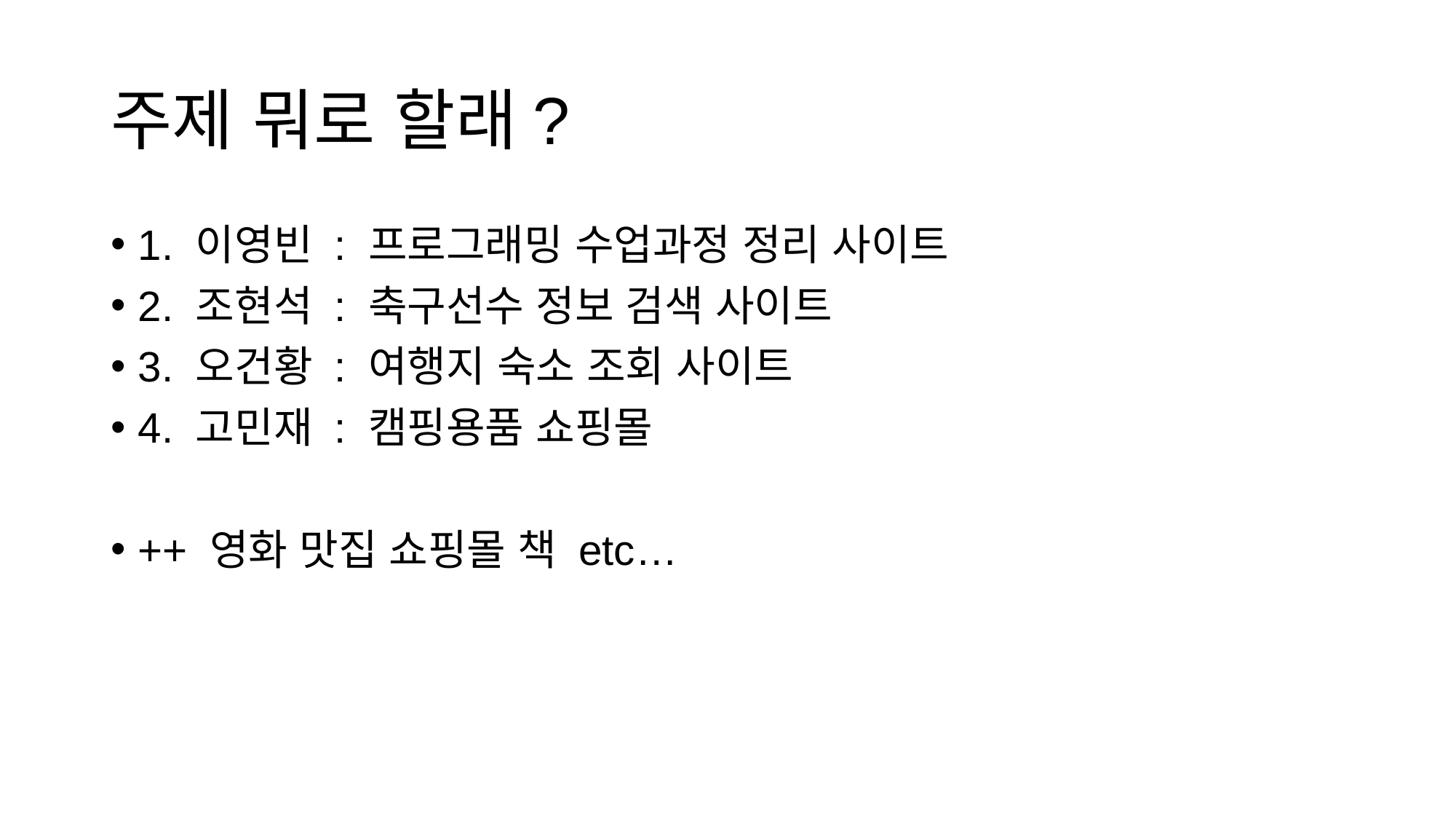

# 주제 뭐로 할래?
1. 이영빈 : 프로그래밍 수업과정 정리 사이트
2. 조현석 : 축구선수 정보 검색 사이트
3. 오건황 : 여행지 숙소 조회 사이트
4. 고민재 : 캠핑용품 쇼핑몰

++ 영화 맛집 쇼핑몰 책 etc…